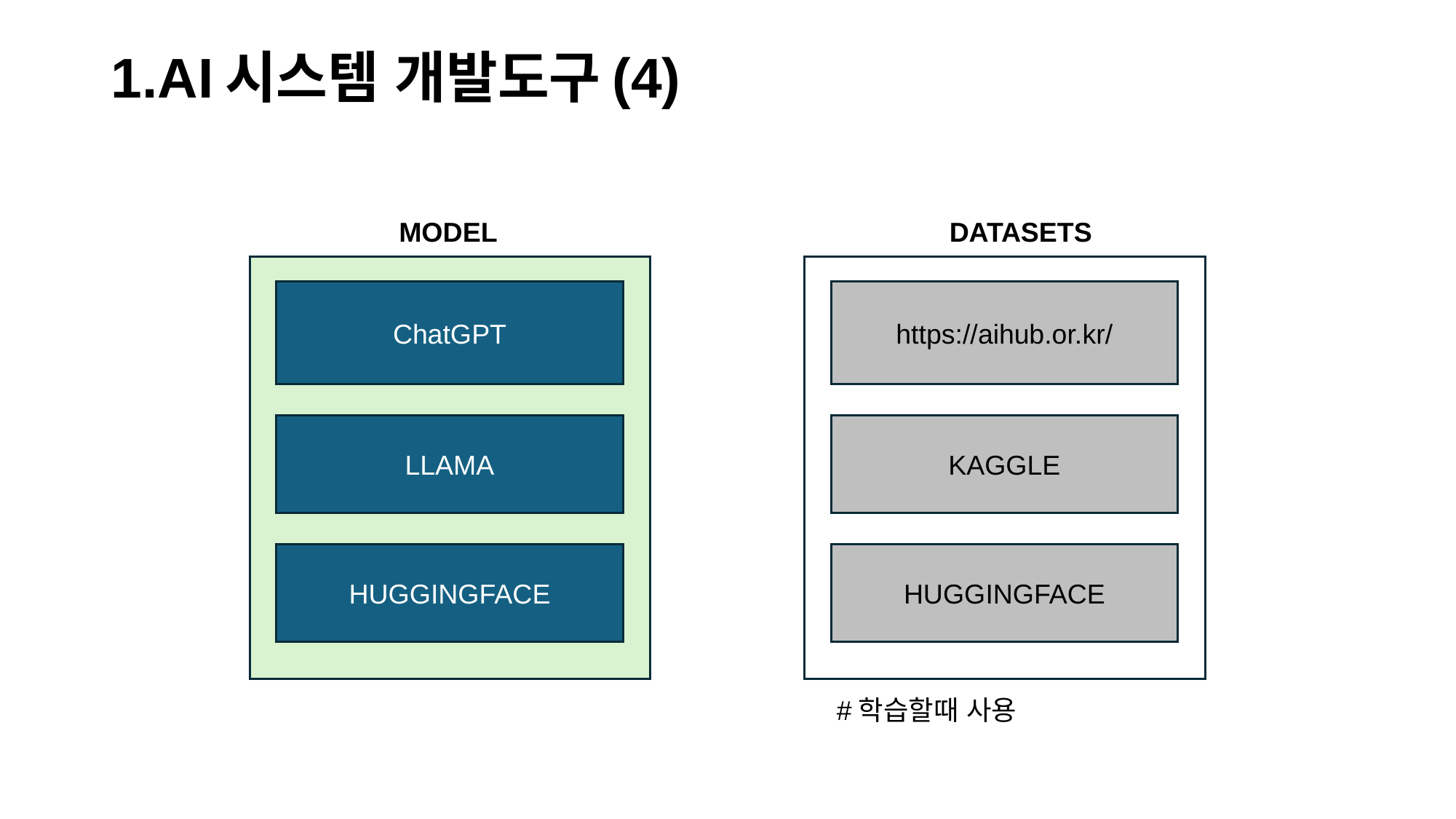

# 1.AI시스템 개발도구(4)
MODEL
DATASETS

ChatGPT
https://aihub.or.kr/
LLAMA
KAGGLE
HUGGINGFACE
HUGGINGFACE
#학습할때 사용